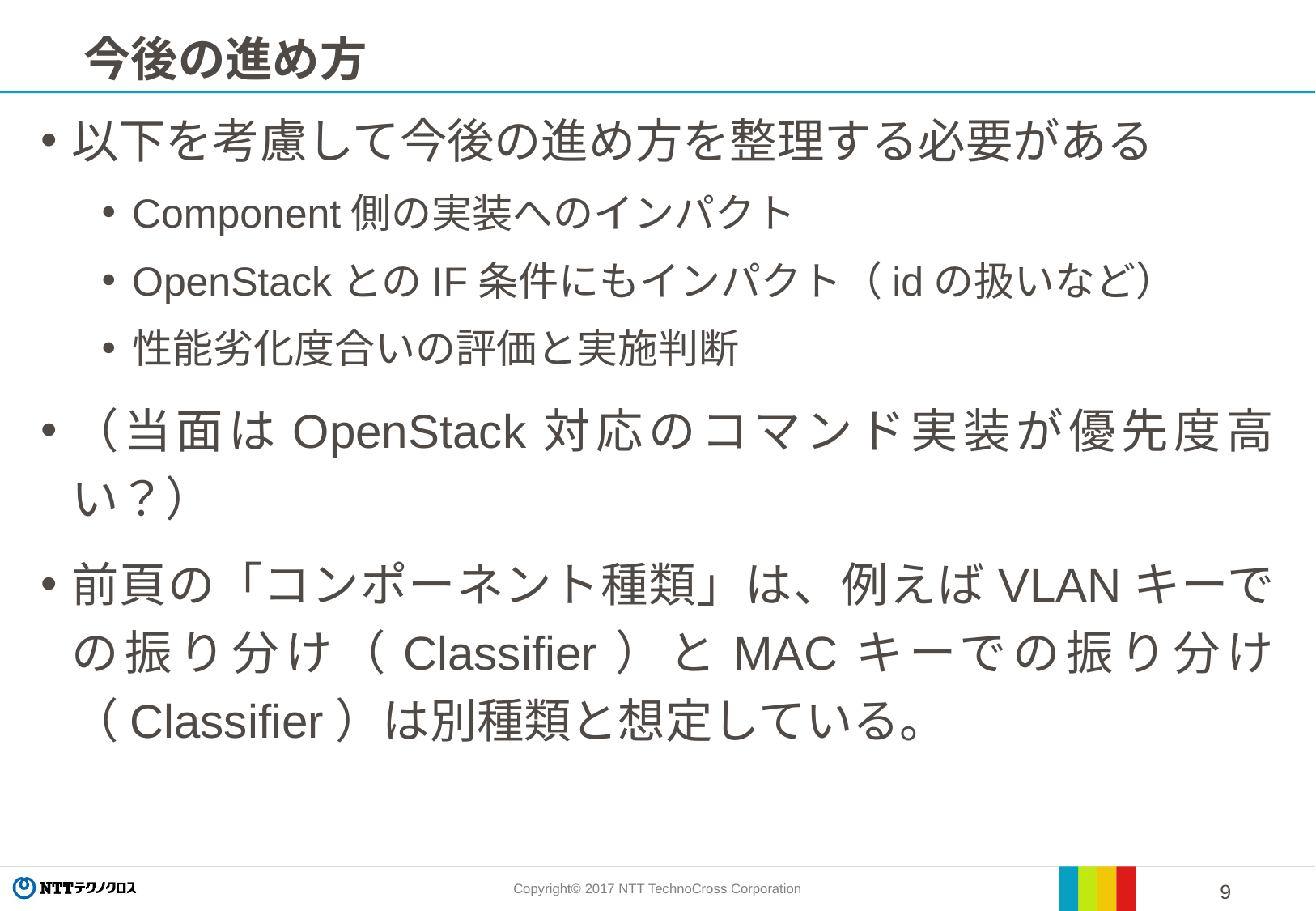

# 今後の進め方
以下を考慮して今後の進め方を整理する必要がある
Component側の実装へのインパクト
OpenStackとのIF条件にもインパクト（idの扱いなど）
性能劣化度合いの評価と実施判断
（当面はOpenStack対応のコマンド実装が優先度高い？）
前頁の「コンポーネント種類」は、例えばVLANキーでの振り分け（Classifier）とMACキーでの振り分け（Classifier）は別種類と想定している。